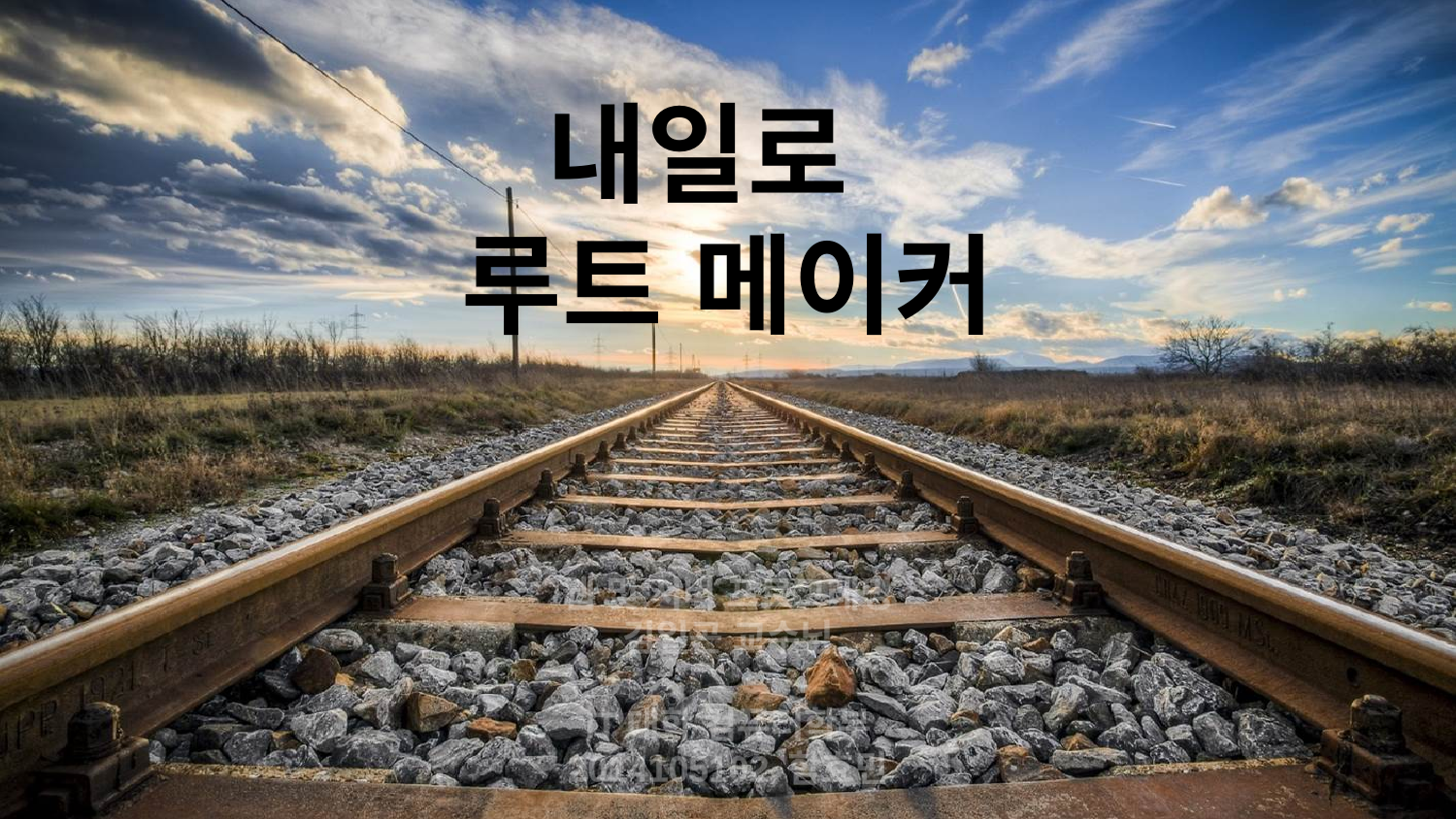

내일로
루트 메이커
웹 및 서버 프로그래밍
김일곤 교수님

IT대학 컴퓨터학부
2014105102 함효민